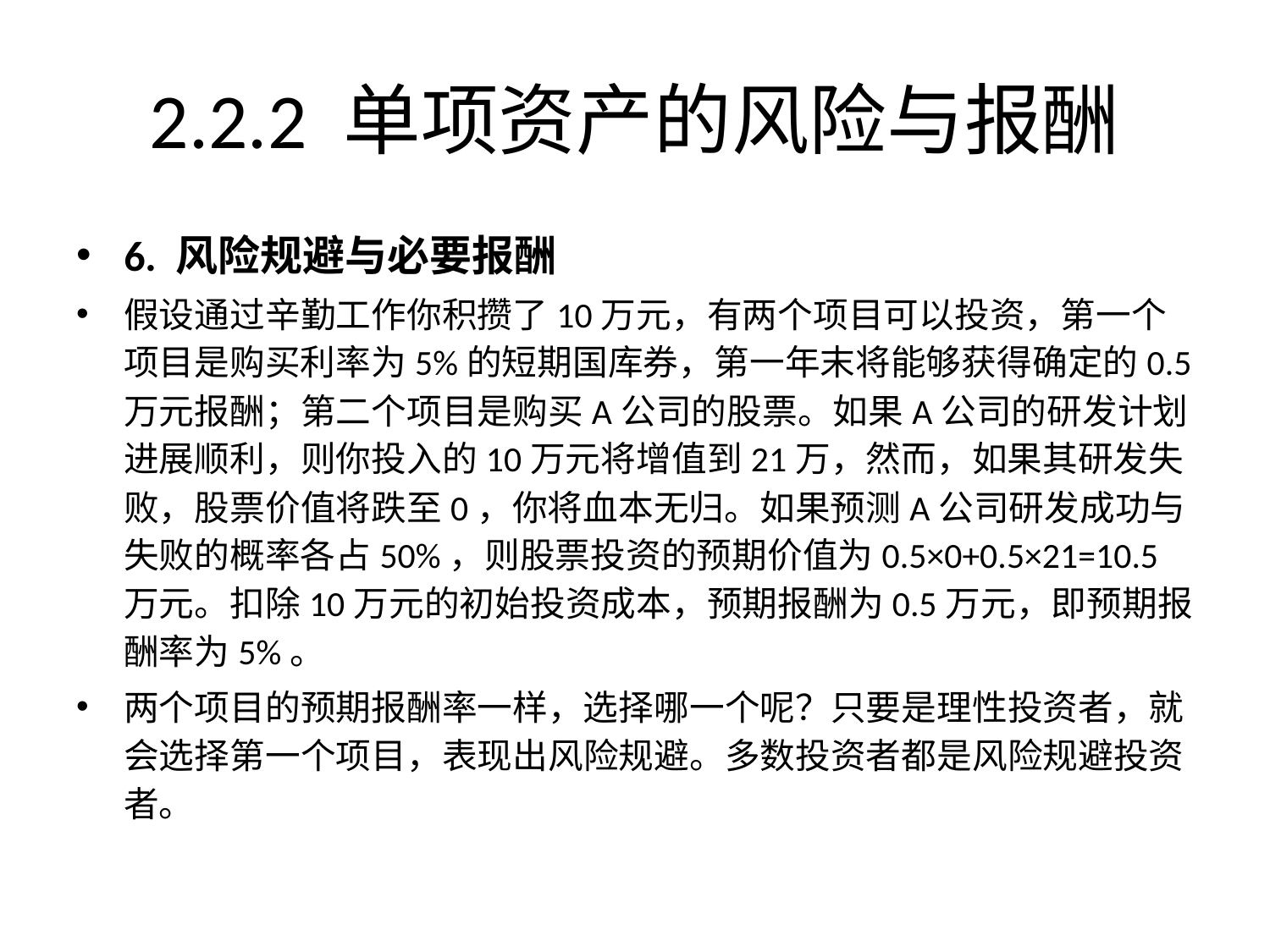

# 2.2.2 单项资产的风险与报酬
6. 风险规避与必要报酬
假设通过辛勤工作你积攒了10万元，有两个项目可以投资，第一个项目是购买利率为5%的短期国库券，第一年末将能够获得确定的0.5万元报酬；第二个项目是购买A公司的股票。如果A公司的研发计划进展顺利，则你投入的10万元将增值到21万，然而，如果其研发失败，股票价值将跌至0，你将血本无归。如果预测A公司研发成功与失败的概率各占50%，则股票投资的预期价值为0.5×0+0.5×21=10.5万元。扣除10万元的初始投资成本，预期报酬为0.5万元，即预期报酬率为5%。
两个项目的预期报酬率一样，选择哪一个呢？只要是理性投资者，就会选择第一个项目，表现出风险规避。多数投资者都是风险规避投资者。